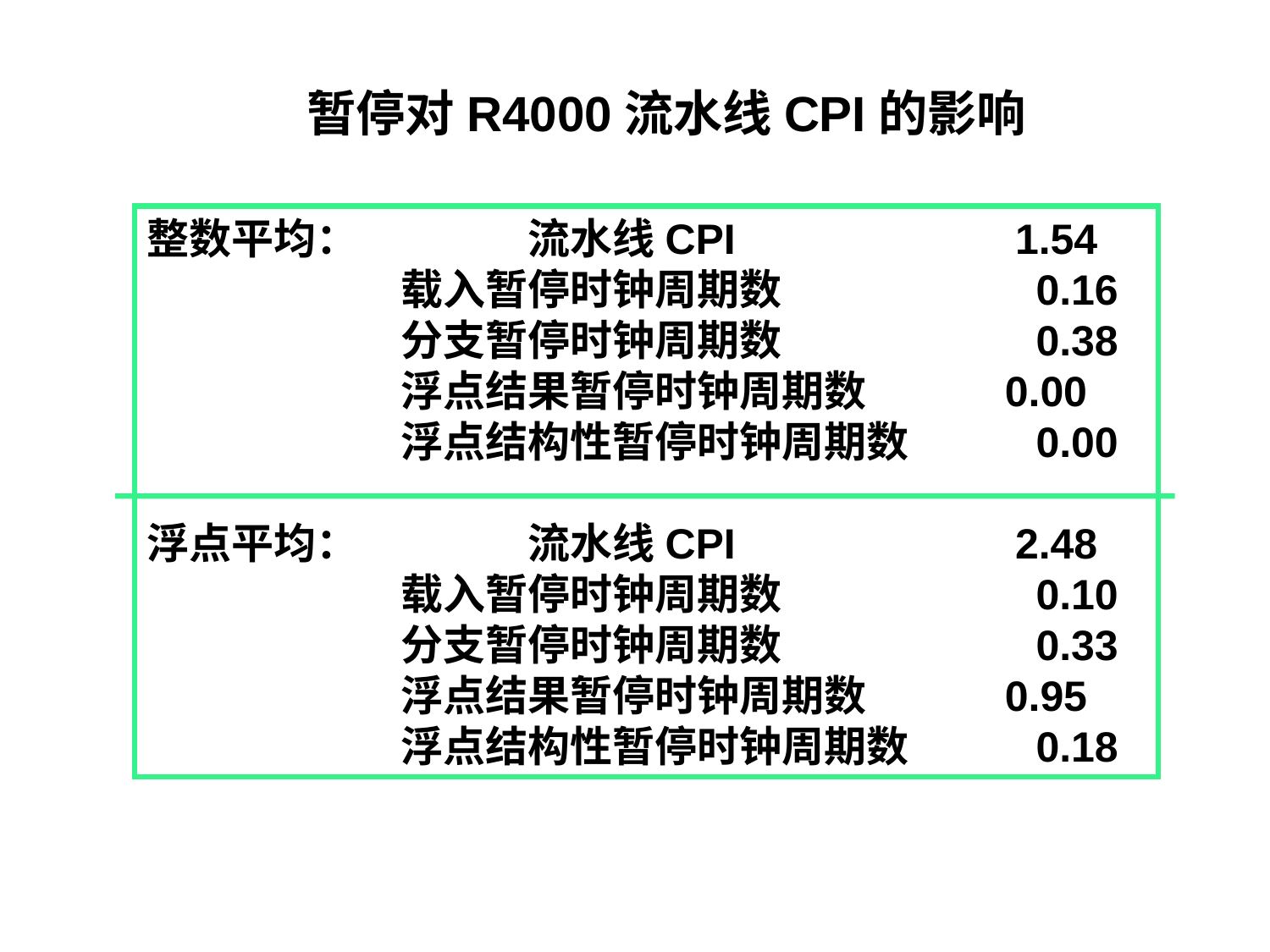

暂停对R4000流水线CPI的影响
整数平均：		流水线CPI		         1.54
		载入暂停时钟周期数		0.16
		分支暂停时钟周期数		0.38
		浮点结果暂停时钟周期数	         0.00
		浮点结构性暂停时钟周期数	0.00

浮点平均：		流水线CPI		         2.48
		载入暂停时钟周期数		0.10
		分支暂停时钟周期数		0.33
		浮点结果暂停时钟周期数	         0.95
		浮点结构性暂停时钟周期数	0.18